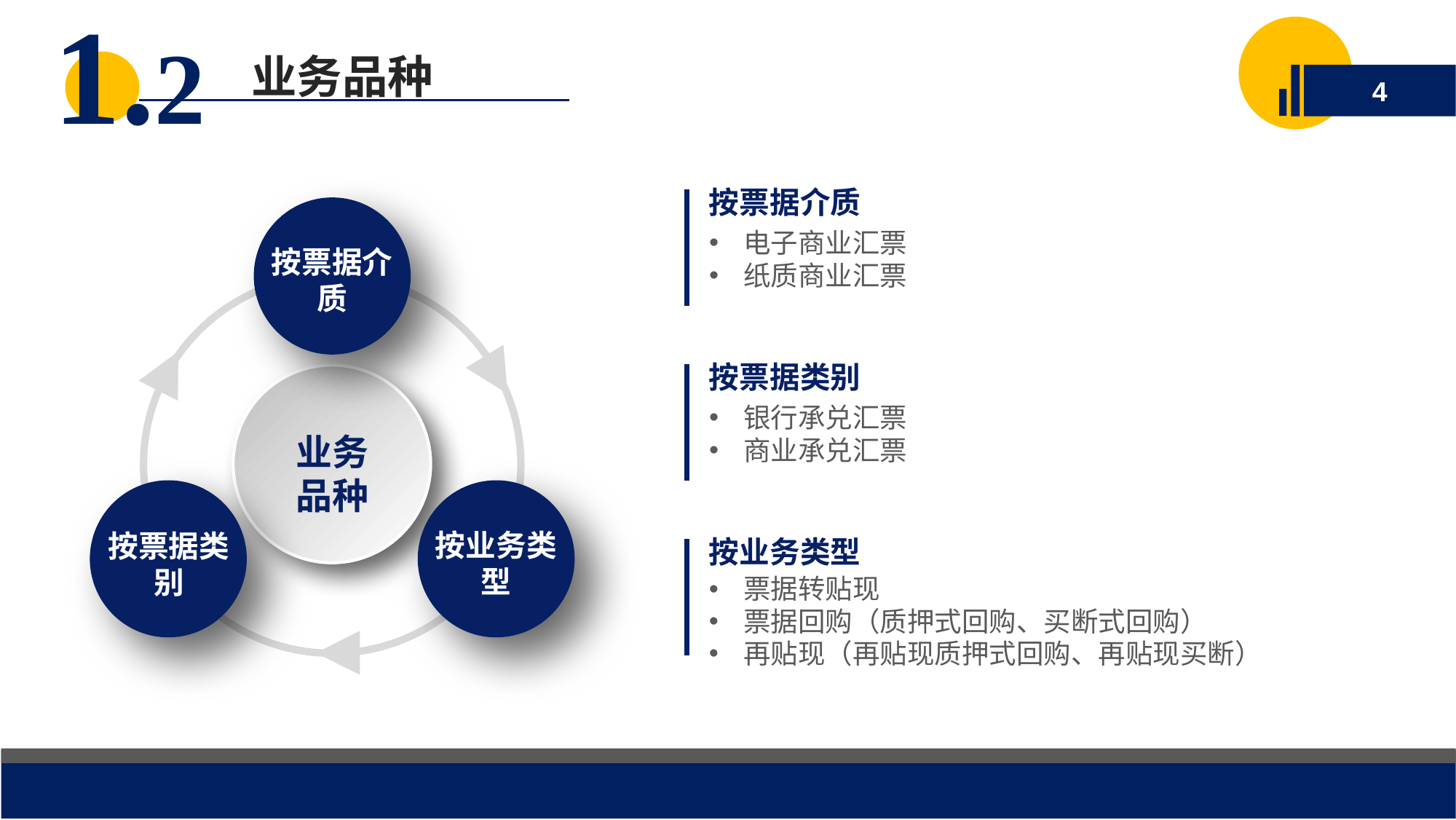

业务品种

1.2

4

按票据介质

按票据介质

业务
品种

按业务类型
按票据类别
电子商业汇票
纸质商业汇票
按票据类别
银行承兑汇票
商业承兑汇票
按业务类型
票据转贴现
票据回购（质押式回购、买断式回购）
再贴现（再贴现质押式回购、再贴现买断）